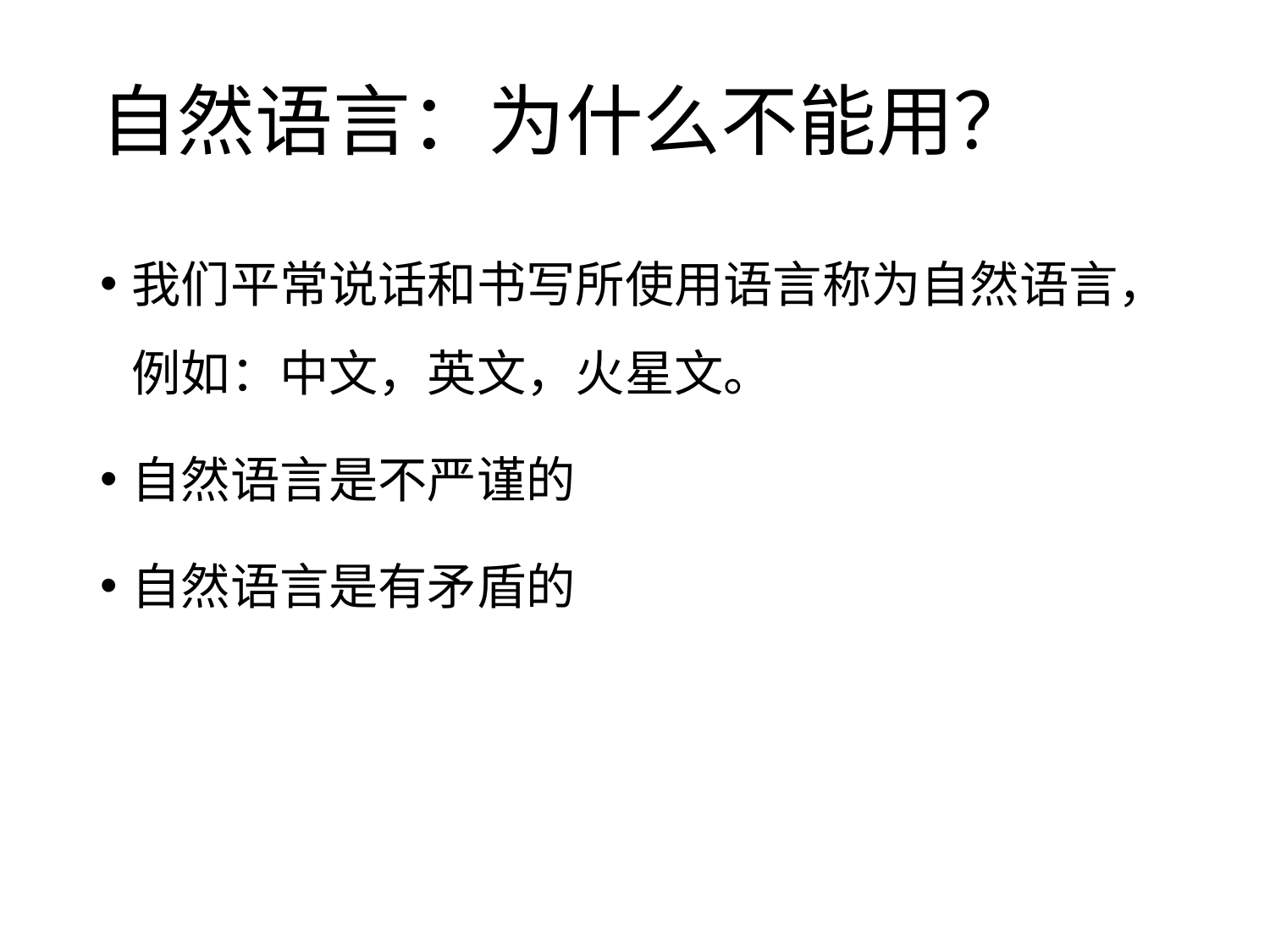

# 自然语言：为什么不能用？
我们平常说话和书写所使用语言称为自然语言，例如：中文，英文，火星文。
自然语言是不严谨的
自然语言是有矛盾的